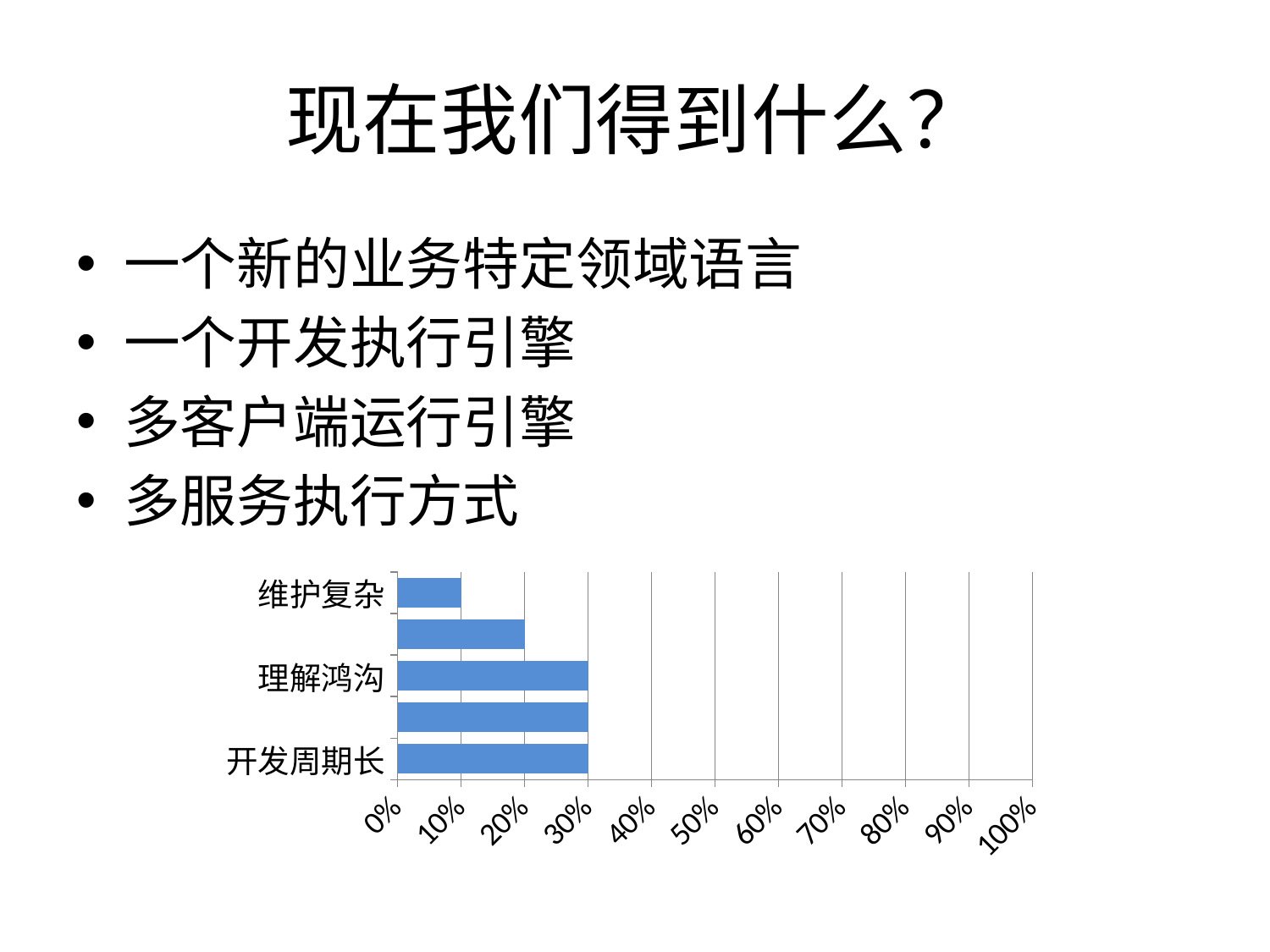

# 现在我们得到什么？
一个新的业务特定领域语言
一个开发执行引擎
多客户端运行引擎
多服务执行方式

### Chart

| Category | 整体 | 改善 |
|---|---|---|
| 开发周期长 | 30.0 | 70.0 |
| 开发代价高 | 30.0 | 70.0 |
| 理解鸿沟 | 30.0 | 70.0 |
| 变更敏感 | 20.0 | 80.0 |
| 维护复杂 | 10.0 | 90.0 |